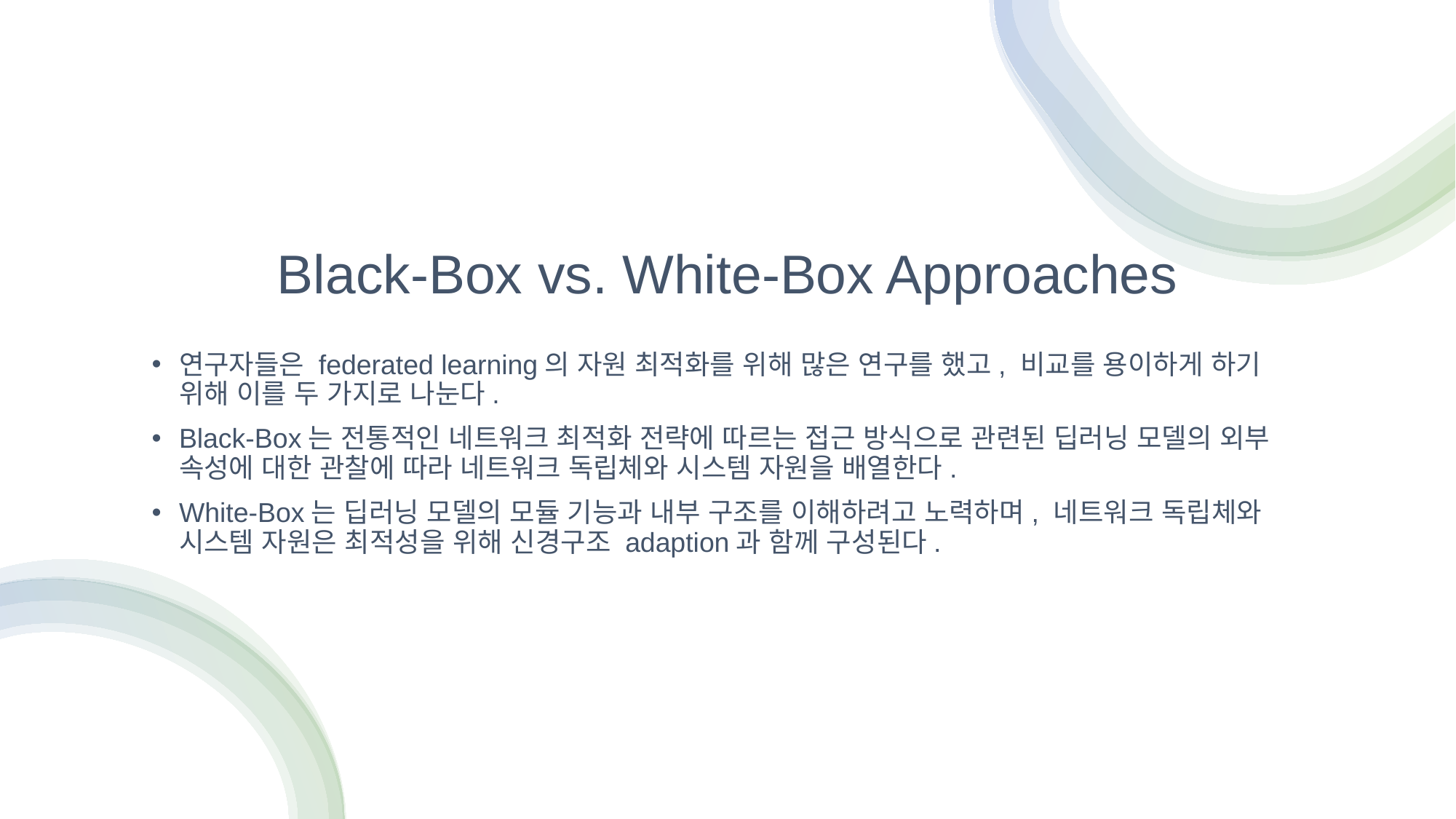

# Black-Box vs. White-Box Approaches
연구자들은 federated learning의 자원 최적화를 위해 많은 연구를 했고, 비교를 용이하게 하기 위해 이를 두 가지로 나눈다.
Black-Box는 전통적인 네트워크 최적화 전략에 따르는 접근 방식으로 관련된 딥러닝 모델의 외부 속성에 대한 관찰에 따라 네트워크 독립체와 시스템 자원을 배열한다.
White-Box는 딥러닝 모델의 모듈 기능과 내부 구조를 이해하려고 노력하며, 네트워크 독립체와 시스템 자원은 최적성을 위해 신경구조 adaption과 함께 구성된다.